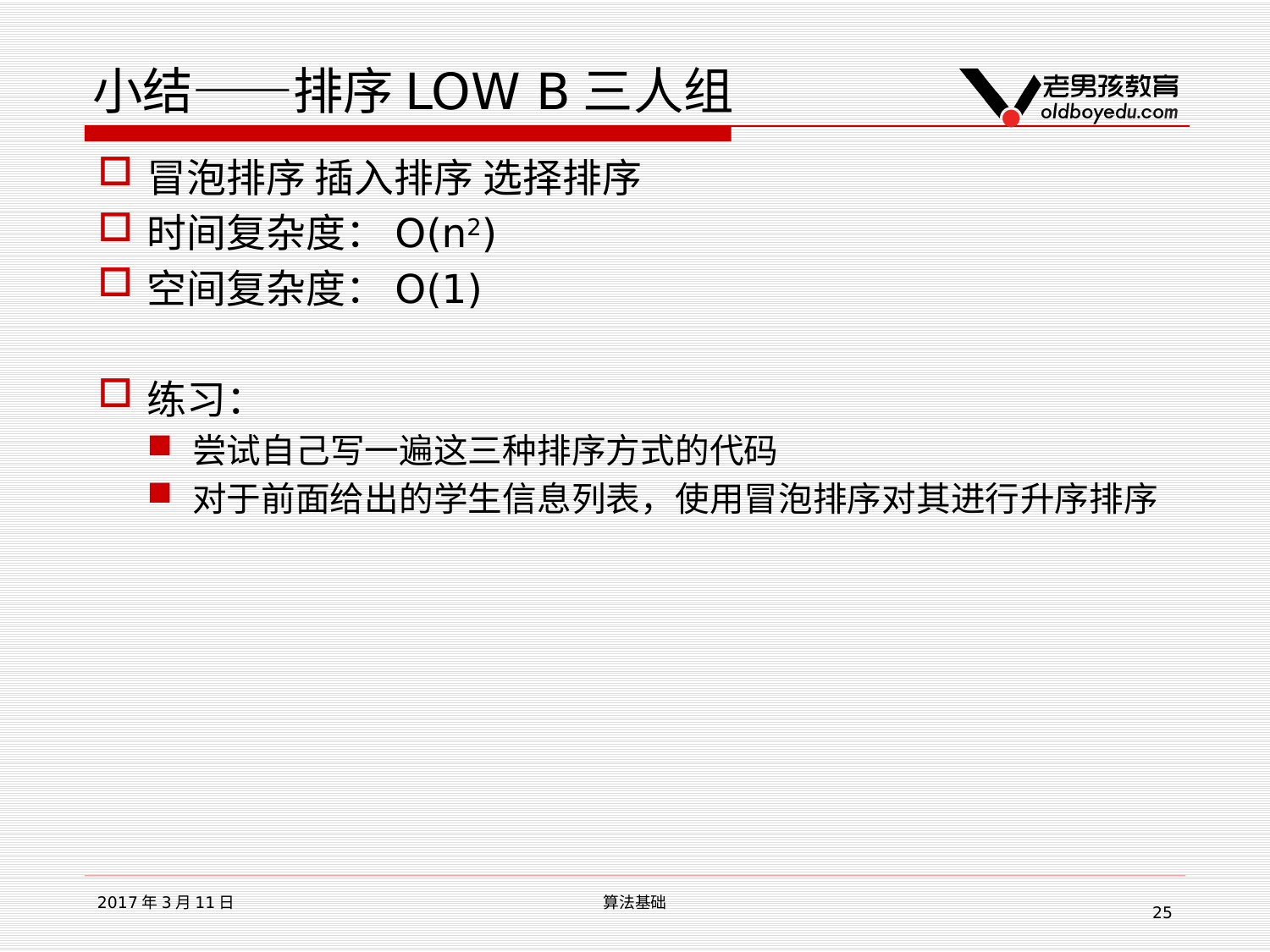

# 小结——排序LOW B三人组
冒泡排序 插入排序 选择排序
时间复杂度：O(n2)
空间复杂度：O(1)

练习：
尝试自己写一遍这三种排序方式的代码
对于前面给出的学生信息列表，使用冒泡排序对其进行升序排序

2017年3月11日
算法基础
25